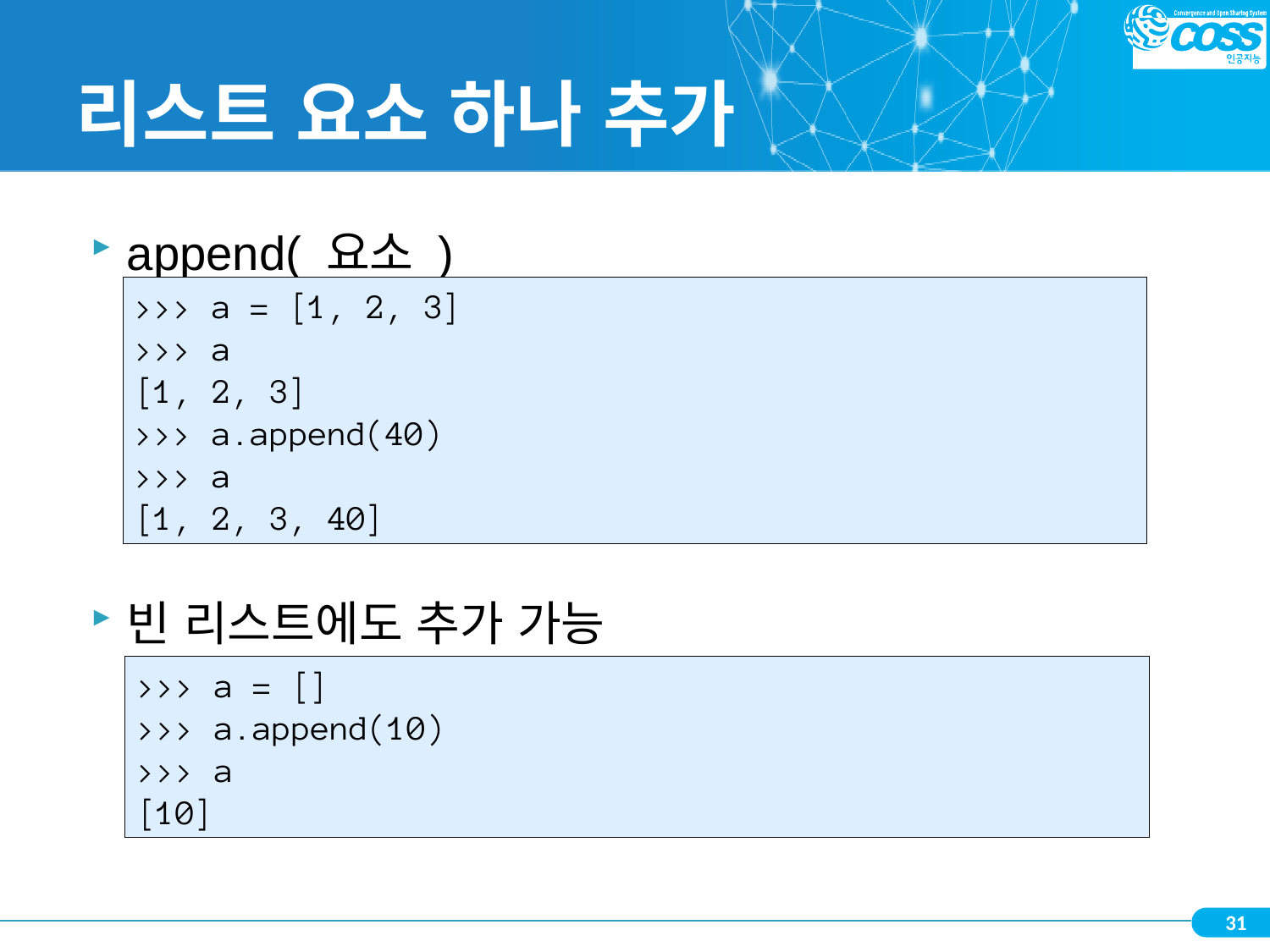

# 리스트 요소 하나 추가
append( 요소 )

빈 리스트에도 추가 가능
>>> a = [1, 2, 3]
>>> a
[1, 2, 3]
>>> a.append(40)
>>> a
[1, 2, 3, 40]
>>> a = []
>>> a.append(10)
>>> a
[10]